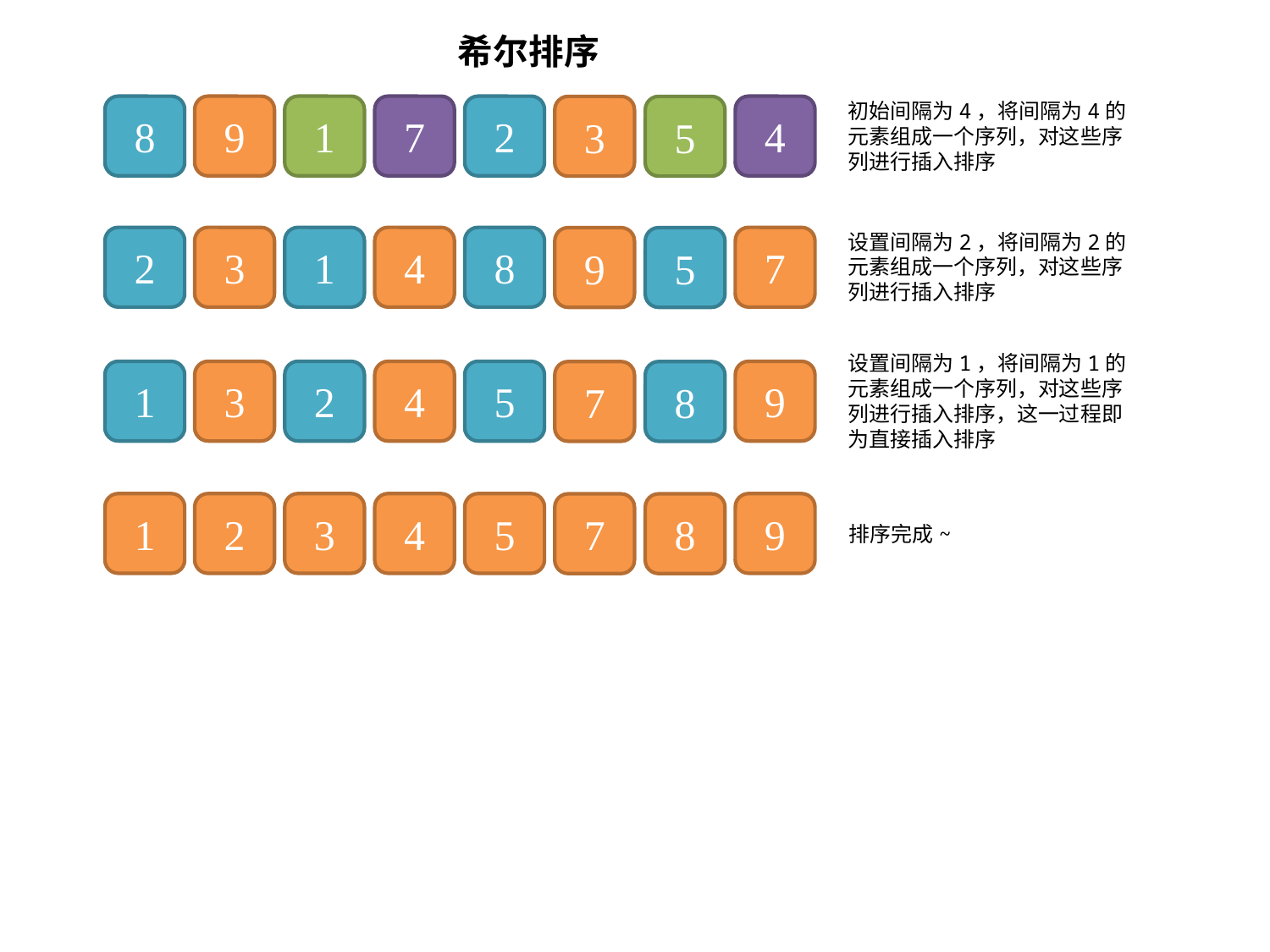

希尔排序
初始间隔为4，将间隔为4的元素组成一个序列，对这些序列进行插入排序
4
8
9
1
7
2
3
5
设置间隔为2，将间隔为2的元素组成一个序列，对这些序列进行插入排序
7
2
3
1
4
8
9
5
设置间隔为1，将间隔为1的元素组成一个序列，对这些序列进行插入排序，这一过程即为直接插入排序
9
1
3
2
4
5
7
8
9
1
2
3
4
5
7
8
排序完成~